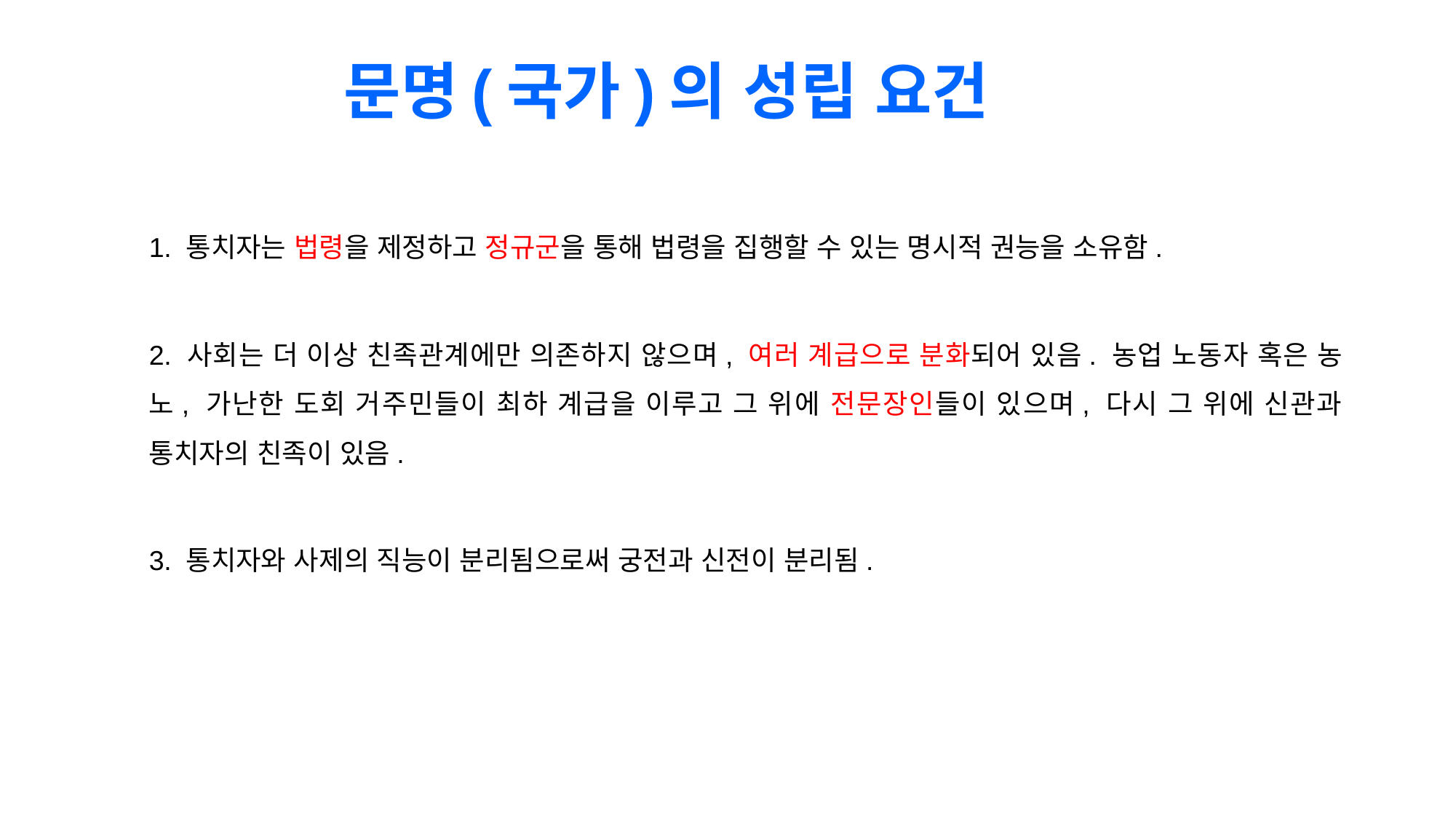

# 문명(국가)의 성립 요건

1. 통치자는 법령을 제정하고 정규군을 통해 법령을 집행할 수 있는 명시적 권능을 소유함.

2. 사회는 더 이상 친족관계에만 의존하지 않으며, 여러 계급으로 분화되어 있음. 농업 노동자 혹은 농노, 가난한 도회 거주민들이 최하 계급을 이루고 그 위에 전문장인들이 있으며, 다시 그 위에 신관과 통치자의 친족이 있음.

3. 통치자와 사제의 직능이 분리됨으로써 궁전과 신전이 분리됨.